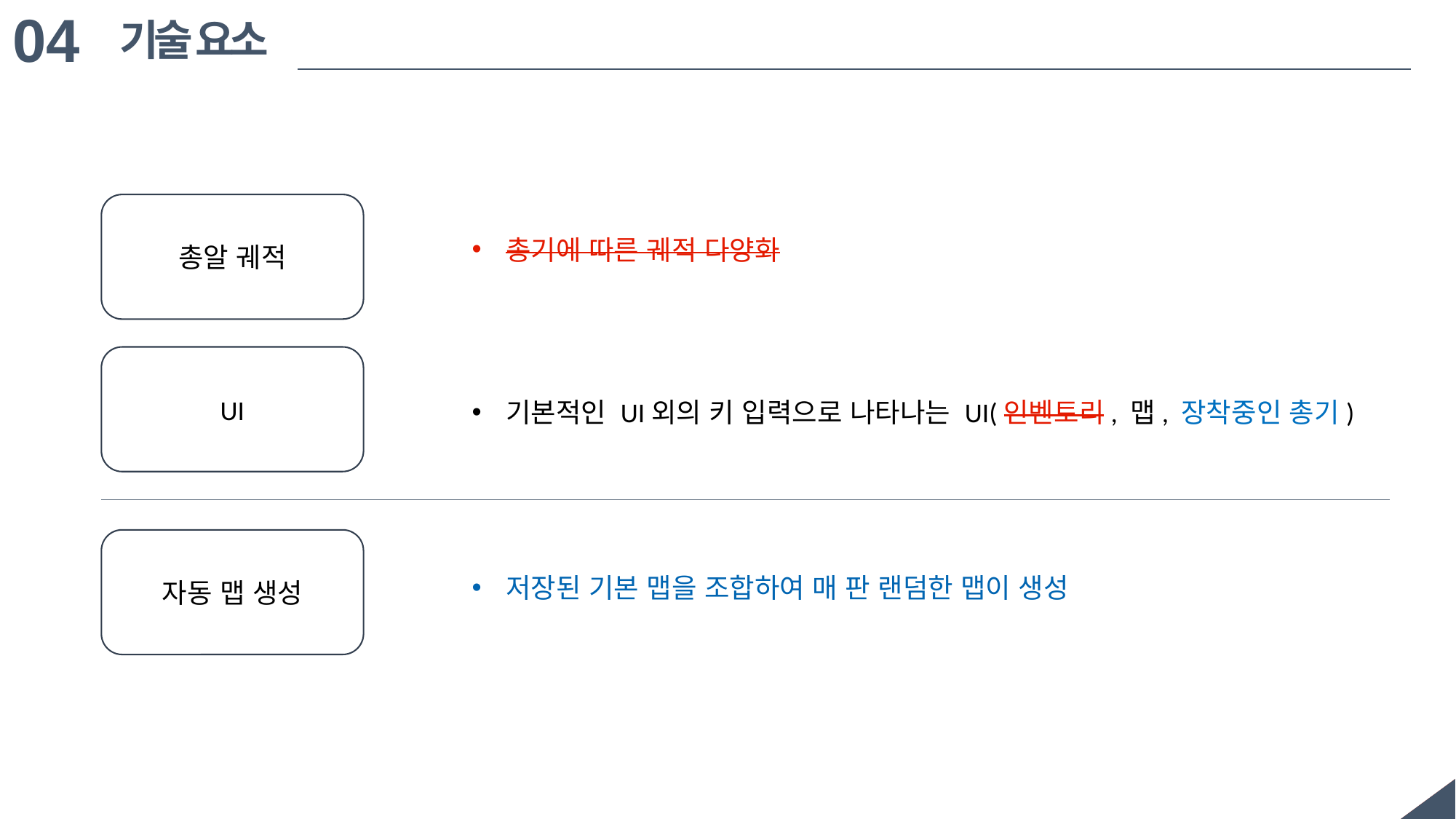

04
기술 요소
총알 궤적
총기에 따른 궤적 다양화

UI
기본적인 UI외의 키 입력으로 나타나는 UI(인벤토리, 맵, 장착중인 총기)
자동 맵 생성
저장된 기본 맵을 조합하여 매 판 랜덤한 맵이 생성